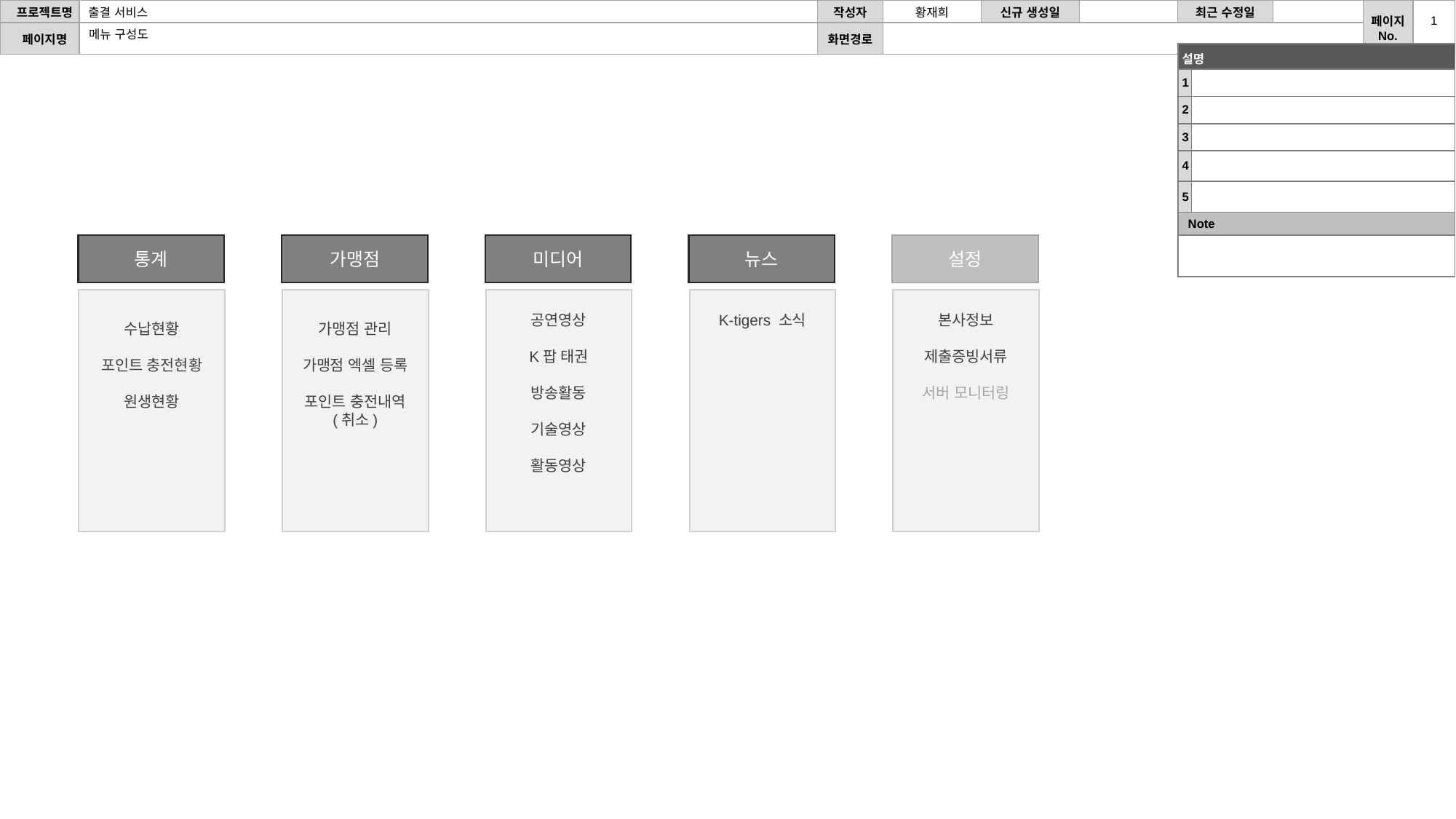

1
메뉴 구성도
| 설명 |  |
| --- | --- |
| 1 |  |
| 2 |  |
| 3 |  |
| 4 |  |
| 5 |  |
| Note |  |
|  |  |
설정
통계
가맹점
미디어
뉴스
공연영상

K팝 태권

방송활동

기술영상

활동영상

K-tigers 소식

본사정보

제출증빙서류

서버 모니터링

수납현황

포인트 충전현황

원생현황

가맹점 관리

가맹점 엑셀 등록

포인트 충전내역
(취소)